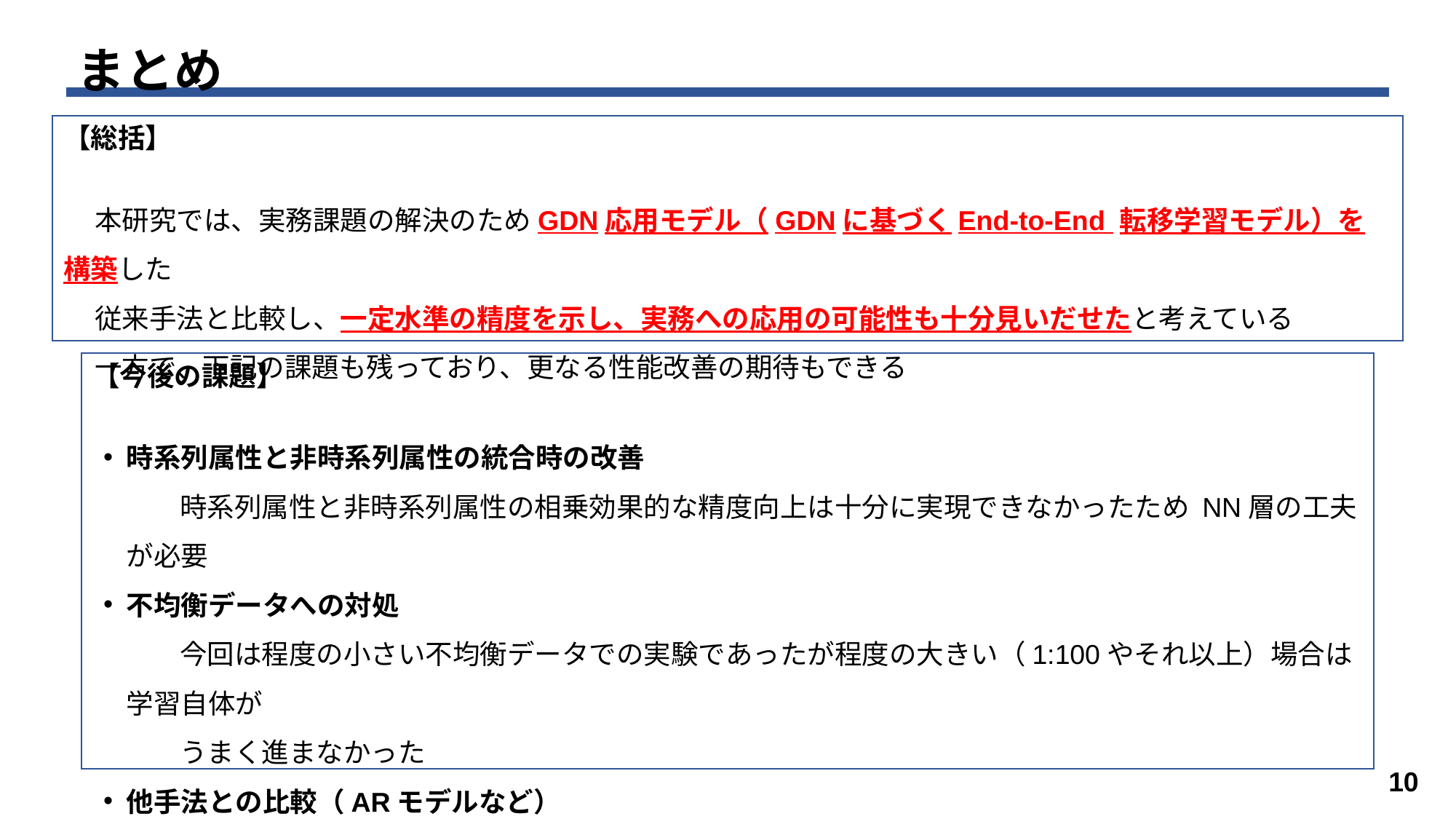

まとめ
【総括】

	本研究では、実務課題の解決のためGDN応用モデル（GDNに基づくEnd-to-End 転移学習モデル）を構築した
	従来手法と比較し、一定水準の精度を示し、実務への応用の可能性も十分見いだせたと考えている
	一方で、下記の課題も残っており、更なる性能改善の期待もできる
【今後の課題】
時系列属性と非時系列属性の統合時の改善
	時系列属性と非時系列属性の相乗効果的な精度向上は十分に実現できなかったため NN層の工夫が必要
不均衡データへの対処
	今回は程度の小さい不均衡データでの実験であったが程度の大きい（1:100やそれ以上）場合は学習自体が
	うまく進まなかった
他手法との比較（ARモデルなど）
	時系列属性の特徴量抽出にはARモデルやその変形も適用できるため 比較実験も追加したい
10